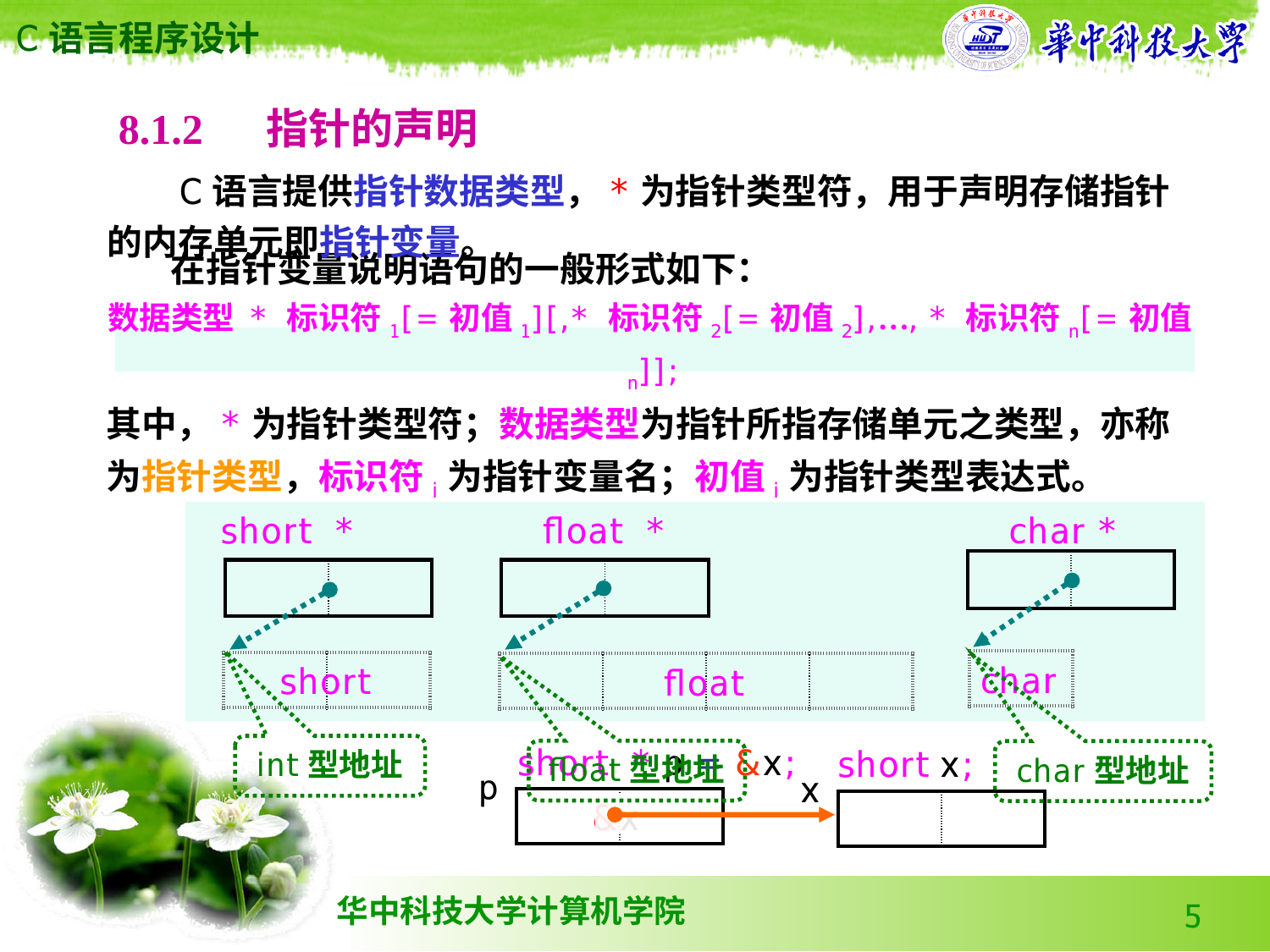

8.1.2 　指针的声明
       C语言提供指针数据类型，*为指针类型符，用于声明存储指针的内存单元即指针变量。
       在指针变量说明语句的一般形式如下：
数据类型 * 标识符1[=初值1][,* 标识符2[=初值2],…, * 标识符n[=初值n]];
其中，*为指针类型符；数据类型为指针所指存储单元之类型，亦称为指针类型，标识符i为指针变量名；初值i为指针类型表达式。

          short  *                  float  *                                 char *

|  |  |
| --- | --- |
|  |  |
| --- | --- |
|  |  |
| --- | --- |

|  |
| --- |
char
|  |  |
| --- | --- |
short
|  |  |  |  |
| --- | --- | --- | --- |
float
short  * p = &x;
int型地址
float型地址
char型地址
short x;
p
x
|  |  |
| --- | --- |
&x
|  |  |
| --- | --- |

5